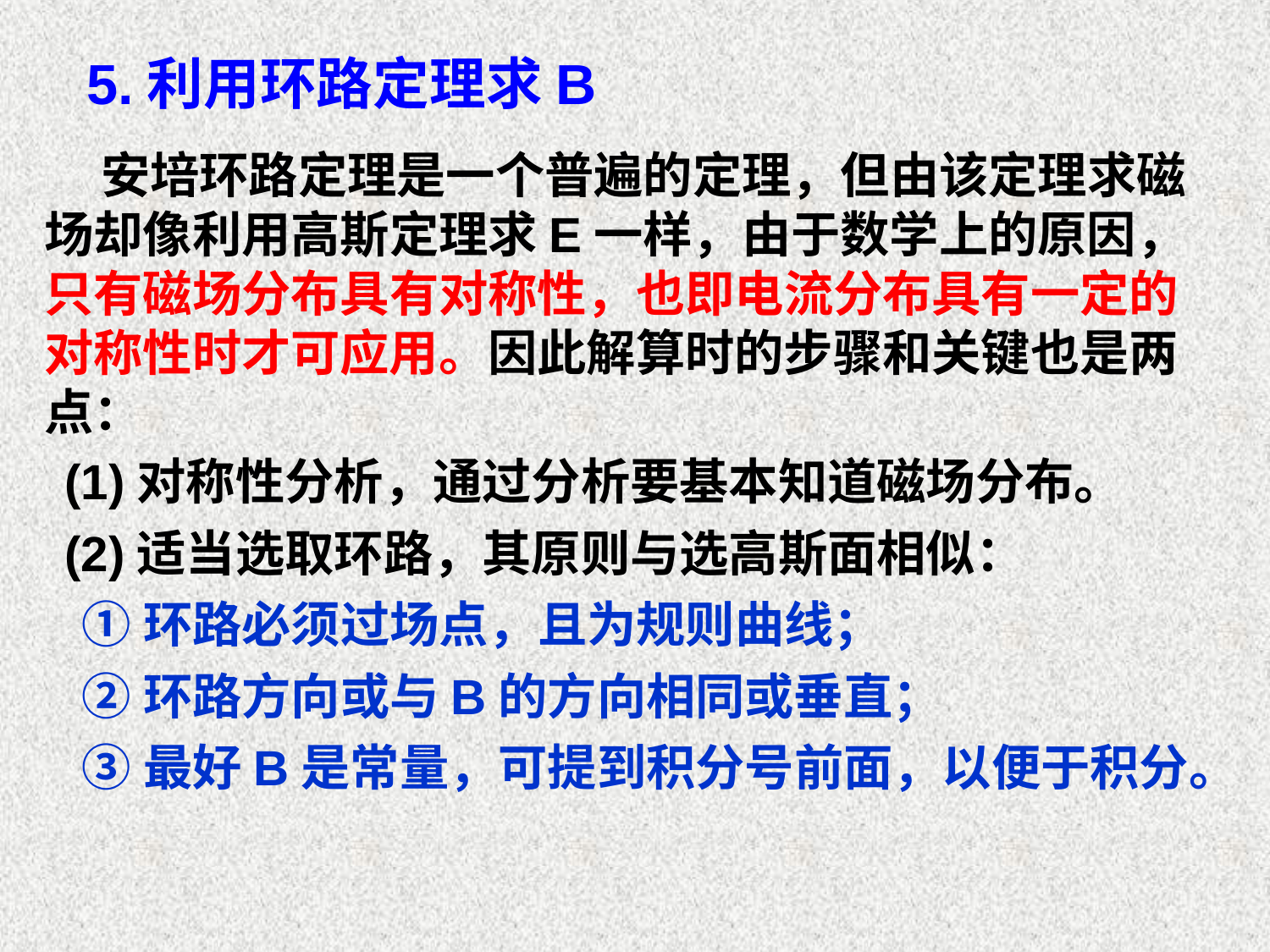

5.利用环路定理求B

    安培环路定理是一个普遍的定理，但由该定理求磁场却像利用高斯定理求E一样，由于数学上的原因，只有磁场分布具有对称性，也即电流分布具有一定的对称性时才可应用。因此解算时的步骤和关键也是两点：
  (1)对称性分析，通过分析要基本知道磁场分布。
  (2)适当选取环路，其原则与选高斯面相似：
    ①环路必须过场点，且为规则曲线；
    ②环路方向或与B的方向相同或垂直；
    ③最好B是常量，可提到积分号前面，以便于积分。